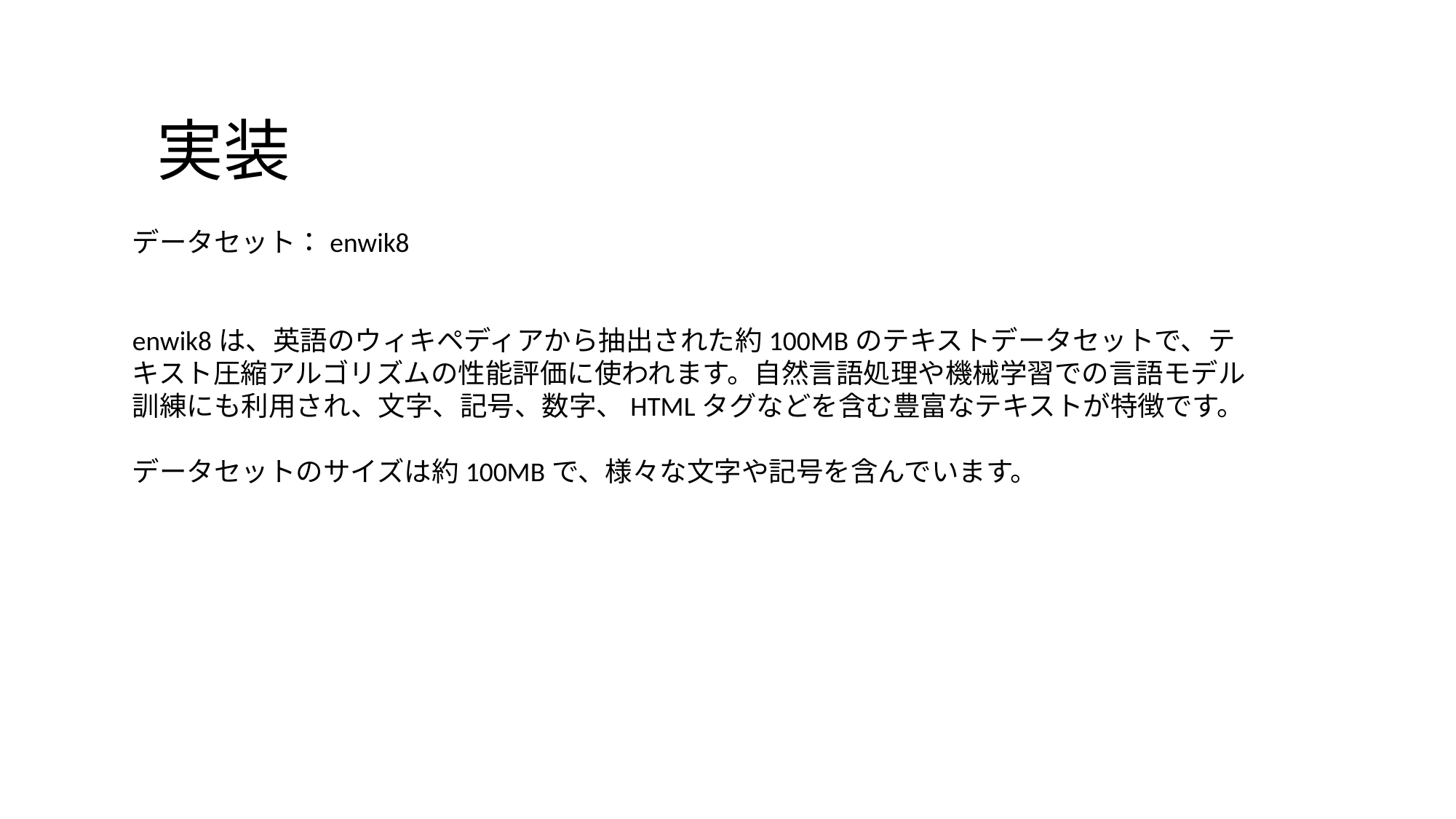

実装
データセット：enwik8

enwik8は、英語のウィキペディアから抽出された約100MBのテキストデータセットで、テキスト圧縮アルゴリズムの性能評価に使われます。自然言語処理や機械学習での言語モデル訓練にも利用され、文字、記号、数字、HTMLタグなどを含む豊富なテキストが特徴です。

データセットのサイズは約100MBで、様々な文字や記号を含んでいます。